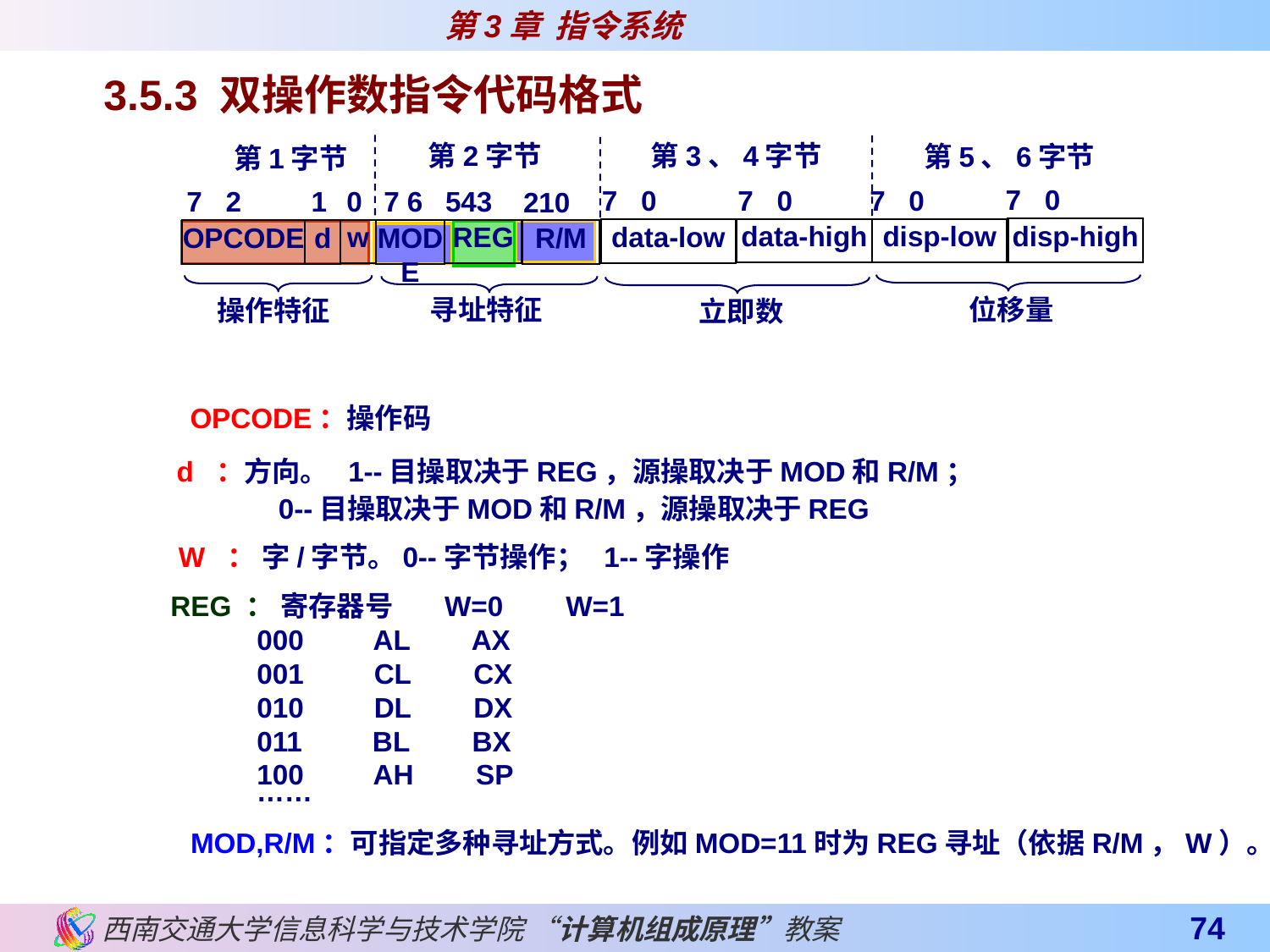

3.5.3 双操作数指令代码格式

第2字节
第3、4字节
第5、6字节
第1字节

 7   0
 7   0
 7   0
 7   0
0
1
 7   2
 543
7 6
 210

disp-high
disp-low
data-high
data-low
w
d
OPCODE
REG
MODE
R/M
寻址特征
位移量
操作特征
立即数

  REG ： 寄存器号       W=0        W=1
             000         AL        AX
             001         CL        CX
             010         DL        DX
             011         BL        BX
             100         AH        SP
             ……

OPCODE：操作码

MOD,R/M：可指定多种寻址方式。例如MOD=11时为REG寻址（依据R/M，W）。
   d  ：方向。  1--目操取决于REG，源操取决于MOD和R/M；
                0--目操取决于MOD和R/M，源操取决于REG
   W  ： 字/字节。0--字节操作；  1--字操作